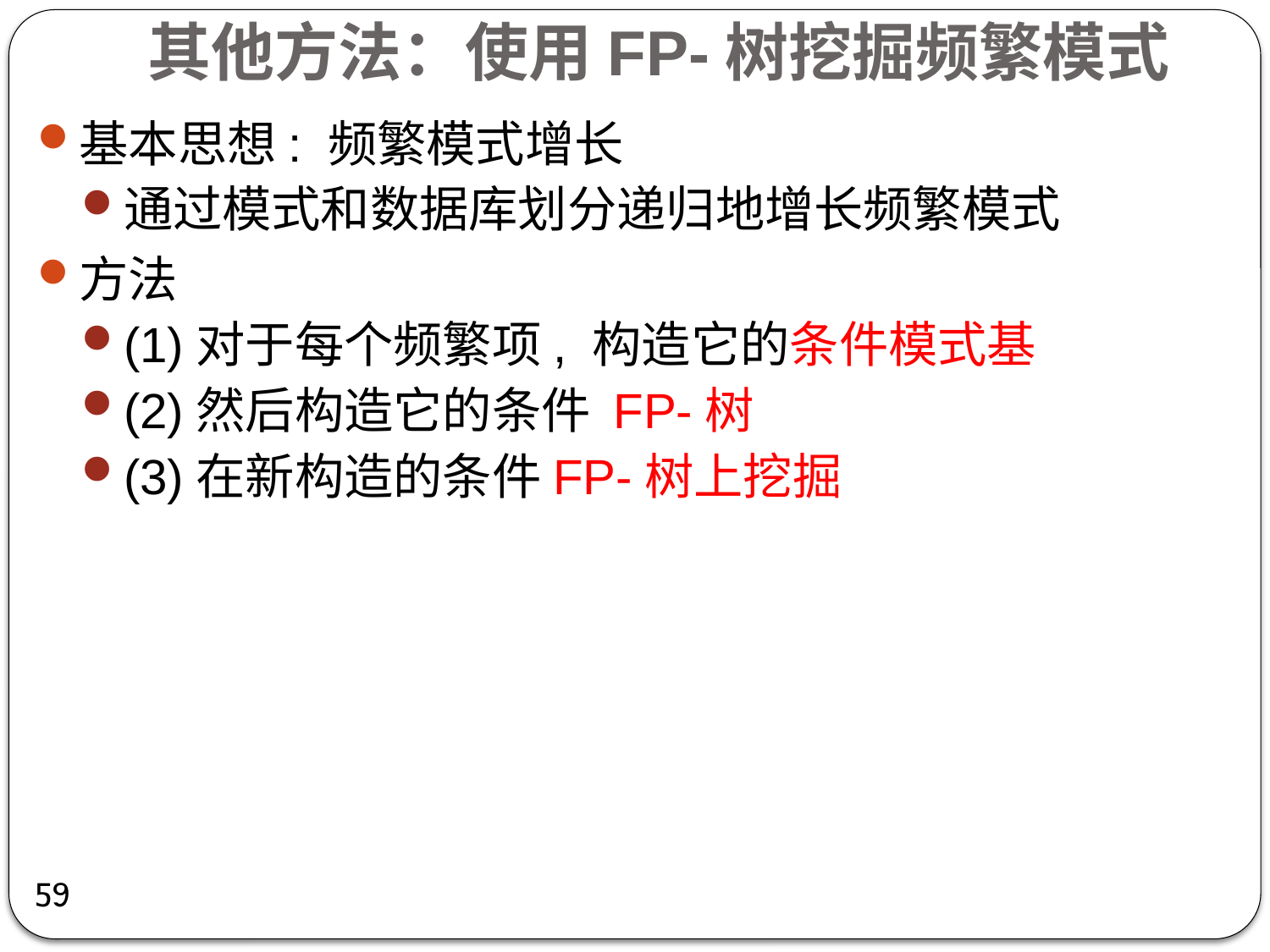

# 其他方法：使用FP-树挖掘频繁模式
基本思想: 频繁模式增长
通过模式和数据库划分递归地增长频繁模式
方法
(1)对于每个频繁项, 构造它的条件模式基
(2)然后构造它的条件 FP-树
(3)在新构造的条件FP-树上挖掘
59